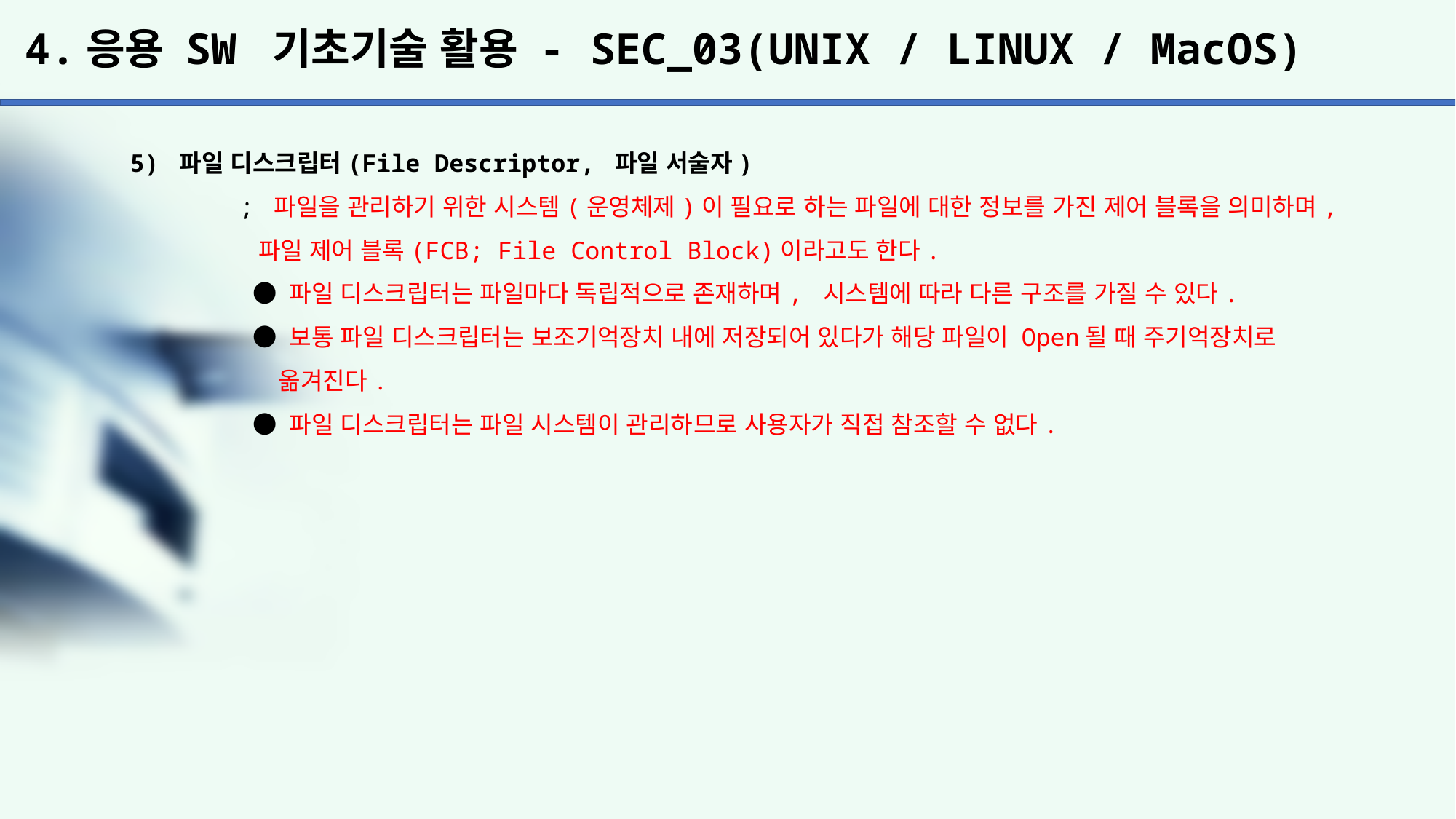

# 4.응용 SW 기초기술 활용 - SEC_03(UNIX / LINUX / MacOS)
5) 파일 디스크립터(File Descriptor, 파일 서술자)
	; 파일을 관리하기 위한 시스템(운영체제)이 필요로 하는 파일에 대한 정보를 가진 제어 블록을 의미하며,
	  파일 제어 블록(FCB; File Control Block)이라고도 한다.
	  ● 파일 디스크립터는 파일마다 독립적으로 존재하며, 시스템에 따라 다른 구조를 가질 수 있다.
	  ● 보통 파일 디스크립터는 보조기억장치 내에 저장되어 있다가 해당 파일이 Open될 때 주기억장치로
	     옮겨진다.
	  ● 파일 디스크립터는 파일 시스템이 관리하므로 사용자가 직접 참조할 수 없다.